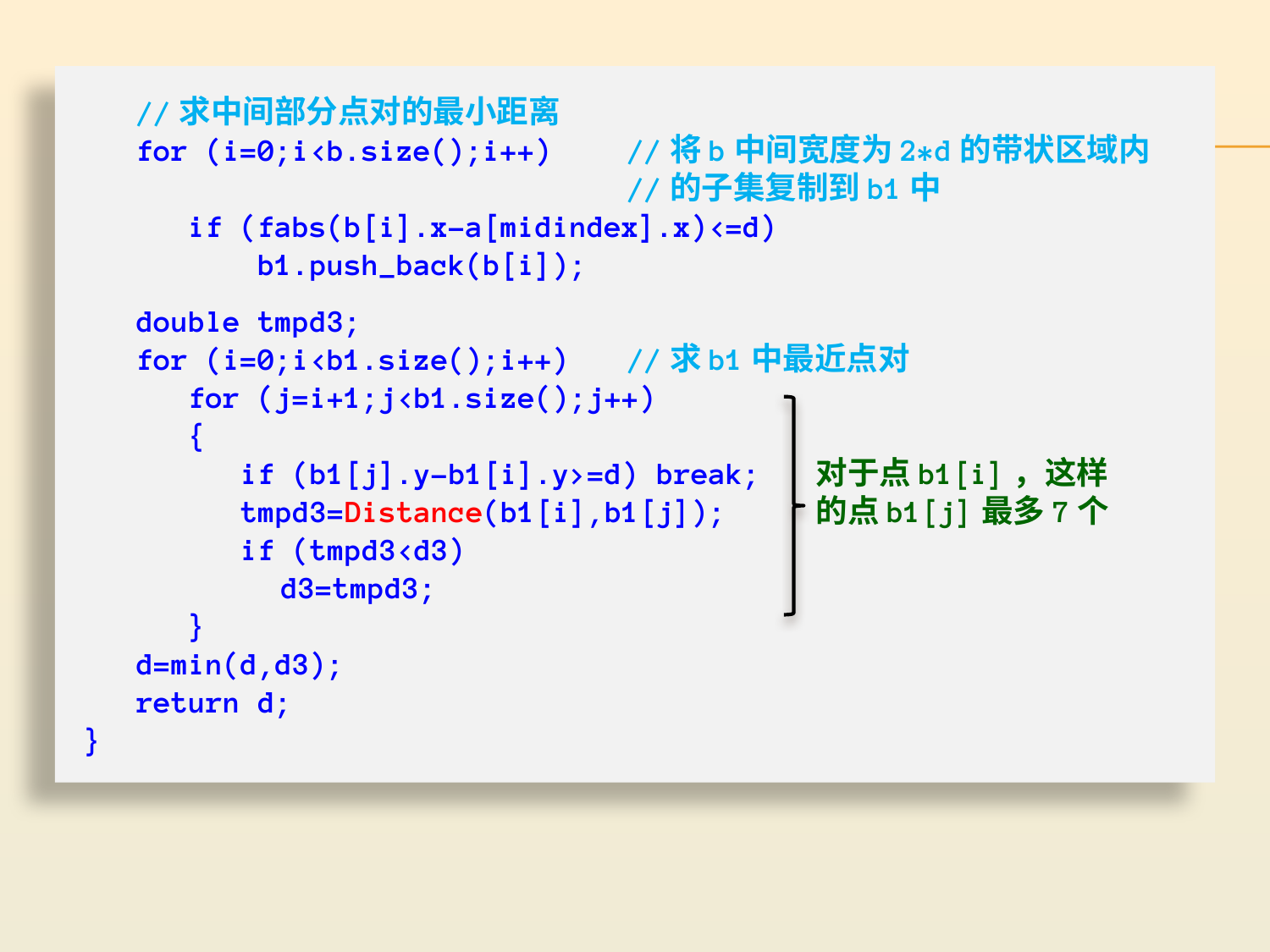

//求中间部分点对的最小距离
   for (i=0;i<b.size();i++)	  //将b中间宽度为2*d的带状区域内
              			  //的子集复制到b1中
      if (fabs(b[i].x-a[midindex].x)<=d)
          b1.push_back(b[i]);
   double tmpd3;
   for (i=0;i<b1.size();i++)	  //求b1中最近点对
      for (j=i+1;j<b1.size();j++)
      {
         if (b1[j].y-b1[i].y>=d) break;
         tmpd3=Distance(b1[i],b1[j]);
         if (tmpd3<d3)
	    d3=tmpd3;
      }
   d=min(d,d3);
   return d;
}

对于点b1[i]，这样的点b1[j]最多7个